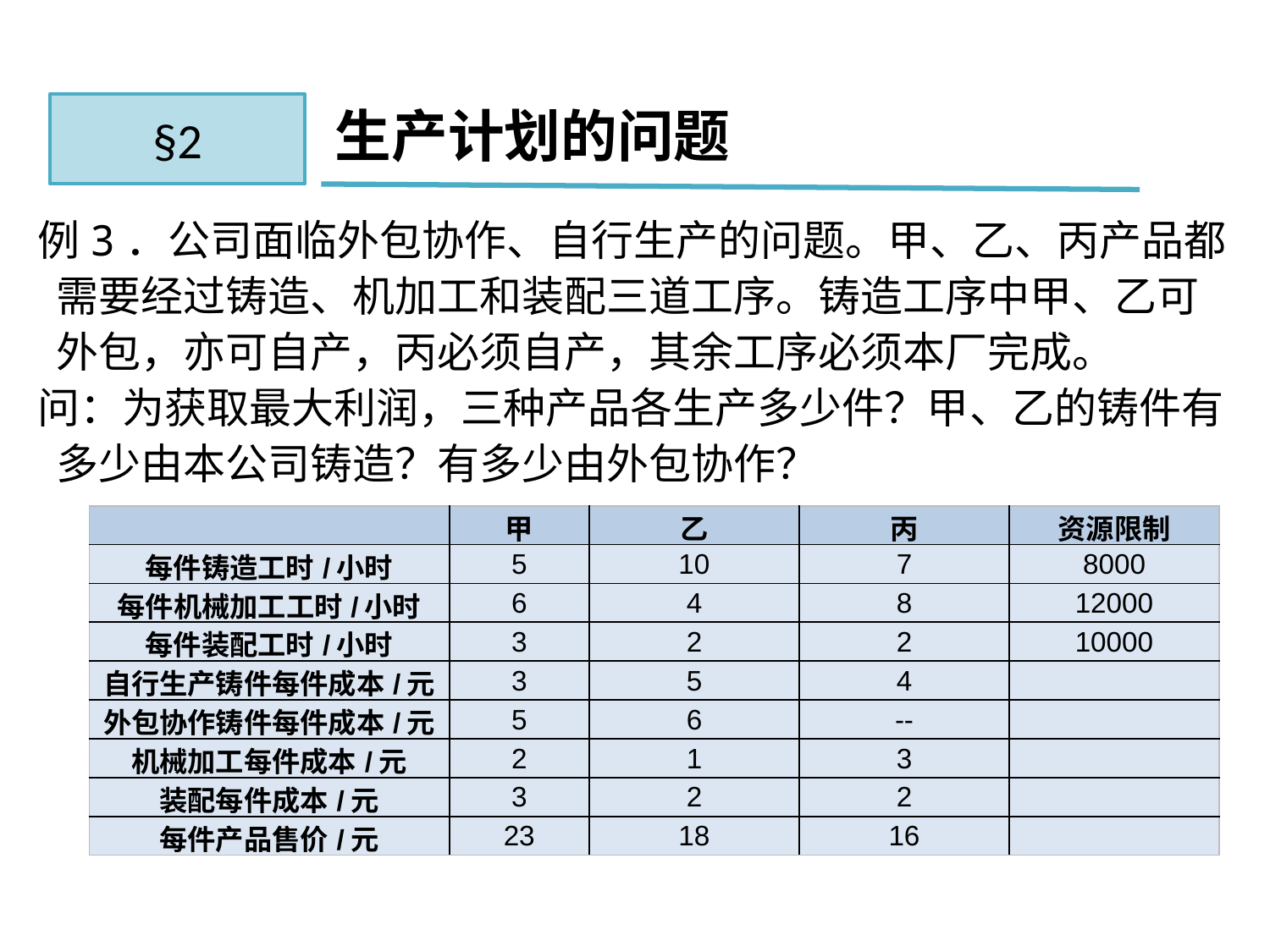

§2
生产计划的问题

  例3．公司面临外包协作、自行生产的问题。甲、乙、丙产品都需要经过铸造、机加工和装配三道工序。铸造工序中甲、乙可外包，亦可自产，丙必须自产，其余工序必须本厂完成。
  问：为获取最大利润，三种产品各生产多少件？甲、乙的铸件有多少由本公司铸造？有多少由外包协作？

|  | 甲 | 乙 | 丙 | 资源限制 |
| --- | --- | --- | --- | --- |
| 每件铸造工时/小时 | 5 | 10 | 7 | 8000 |
| 每件机械加工工时/小时 | 6 | 4 | 8 | 12000 |
| 每件装配工时/小时 | 3 | 2 | 2 | 10000 |
| 自行生产铸件每件成本/元 | 3 | 5 | 4 |  |
| 外包协作铸件每件成本/元 | 5 | 6 | -- |  |
| 机械加工每件成本/元 | 2 | 1 | 3 |  |
| 装配每件成本/元 | 3 | 2 | 2 |  |
| 每件产品售价/元 | 23 | 18 | 16 |  |